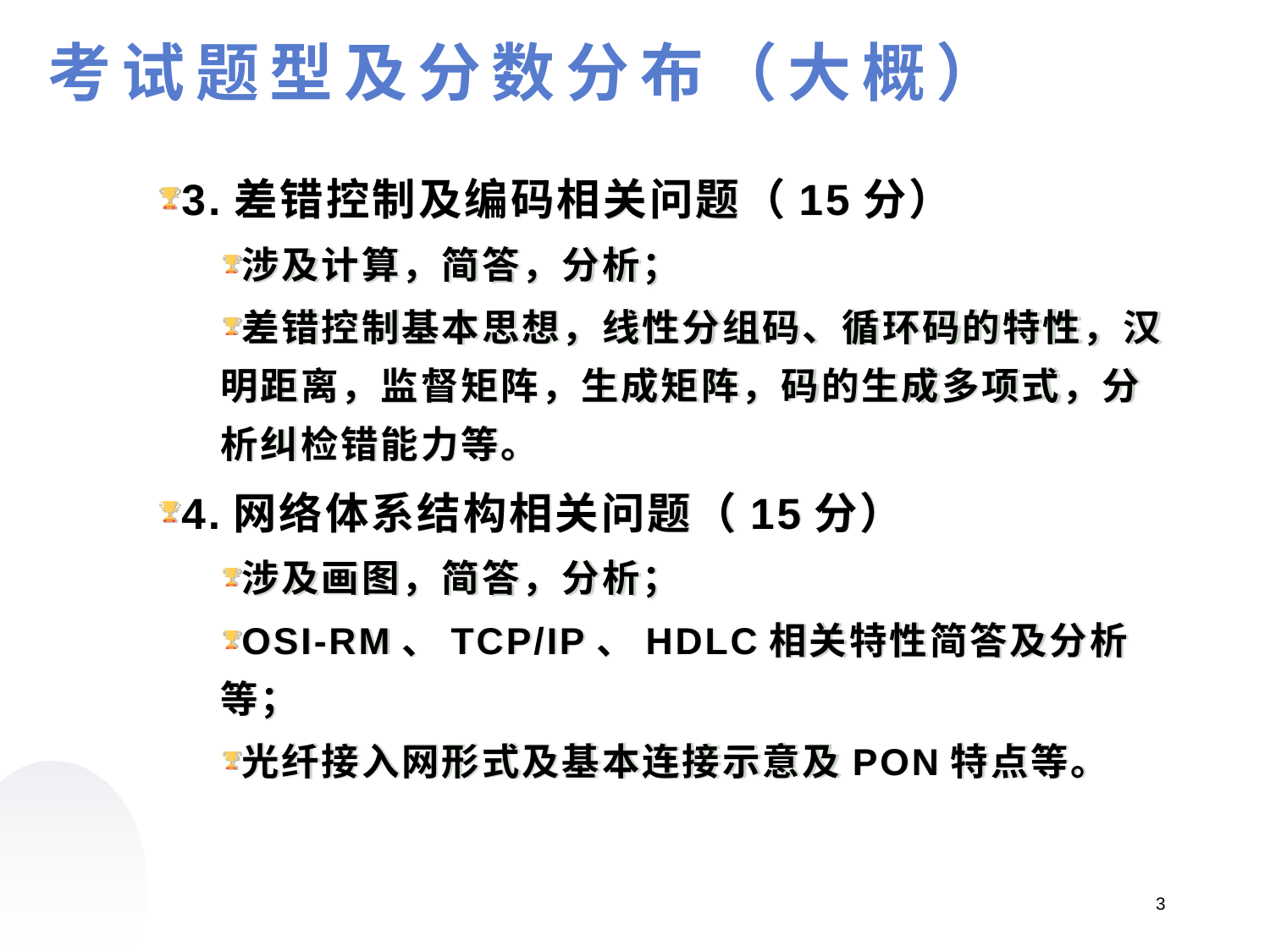

考试题型及分数分布（大概）
3.差错控制及编码相关问题（15分）
涉及计算，简答，分析；
差错控制基本思想，线性分组码、循环码的特性，汉明距离，监督矩阵，生成矩阵，码的生成多项式，分析纠检错能力等。
4.网络体系结构相关问题（15分）
涉及画图，简答，分析；
OSI-RM、TCP/IP、HDLC相关特性简答及分析等；
光纤接入网形式及基本连接示意及PON特点等。

3